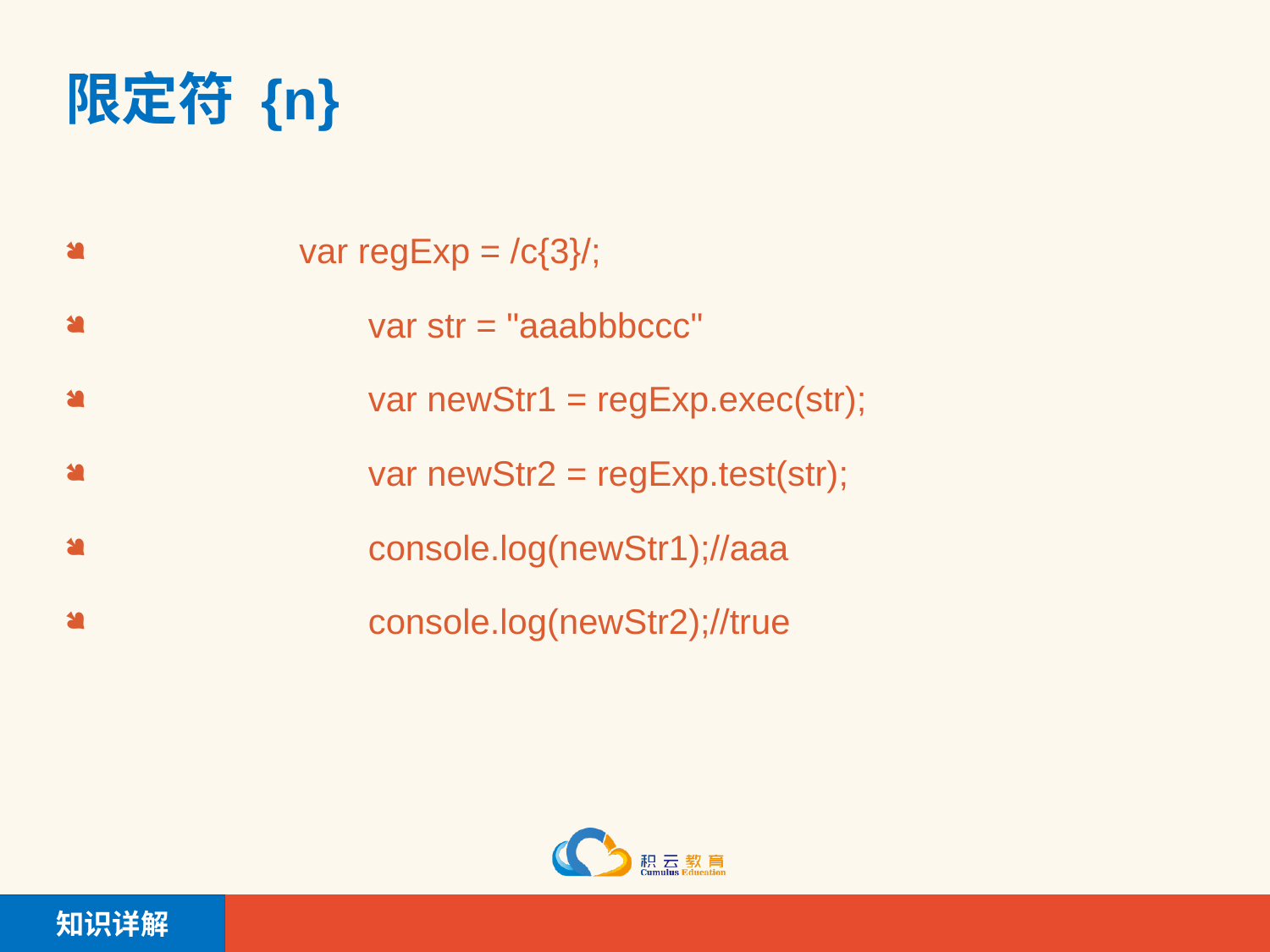

# 限定符 {n}
                   var regExp = /c{3}/;
		var str = "aaabbbccc"
		var newStr1 = regExp.exec(str);
		var newStr2 = regExp.test(str);
		console.log(newStr1);//aaa
		console.log(newStr2);//true